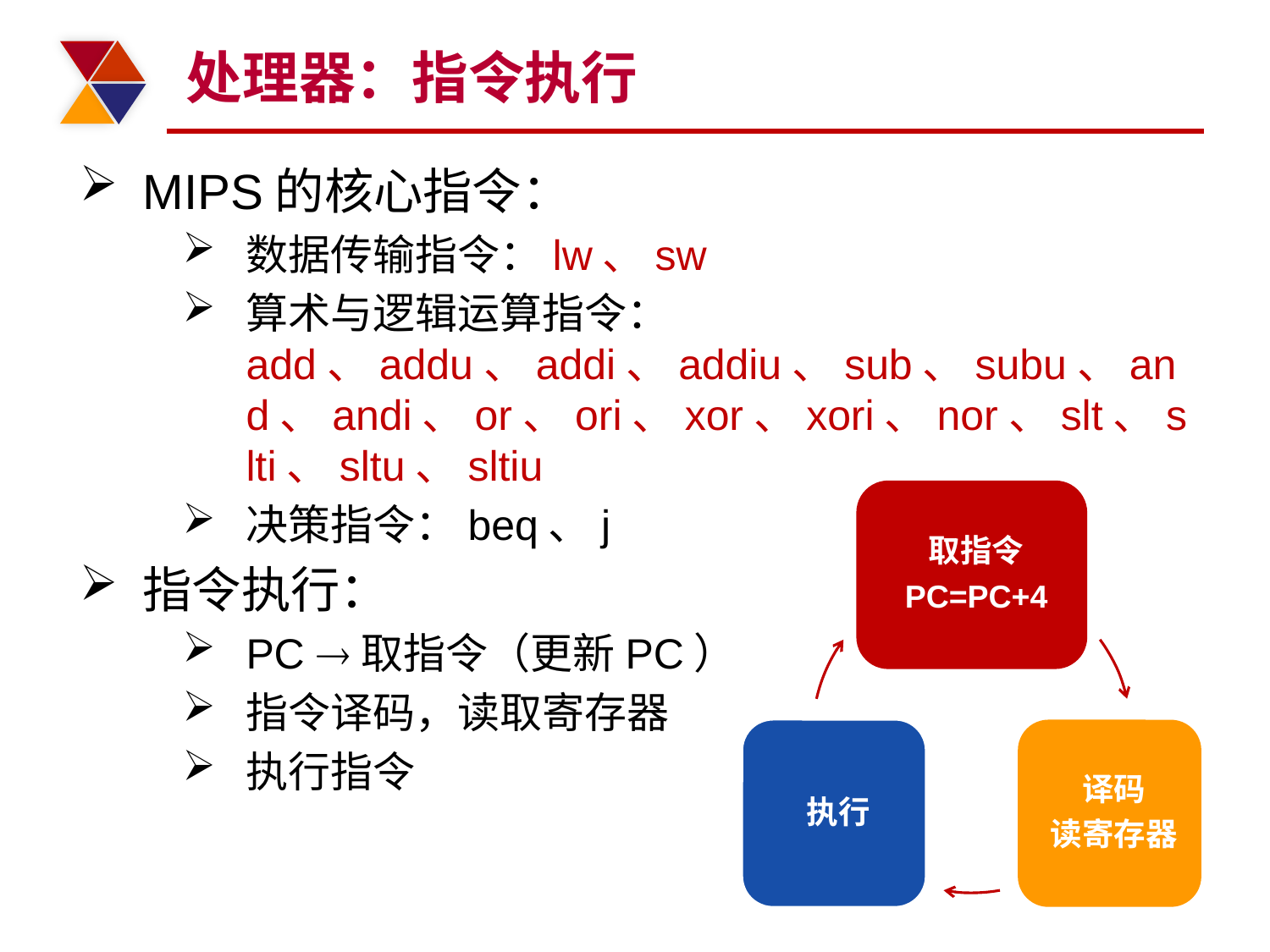

# 处理器：指令执行
MIPS的核心指令：
数据传输指令：lw、sw
算术与逻辑运算指令： add、addu、addi、addiu、sub、subu、and、andi、or、ori、xor、xori、nor、slt、slti、sltu、sltiu
决策指令：beq、j
指令执行：
PC →取指令（更新PC）
指令译码，读取寄存器
执行指令

取指令
PC=PC+4
译码
读寄存器
执行